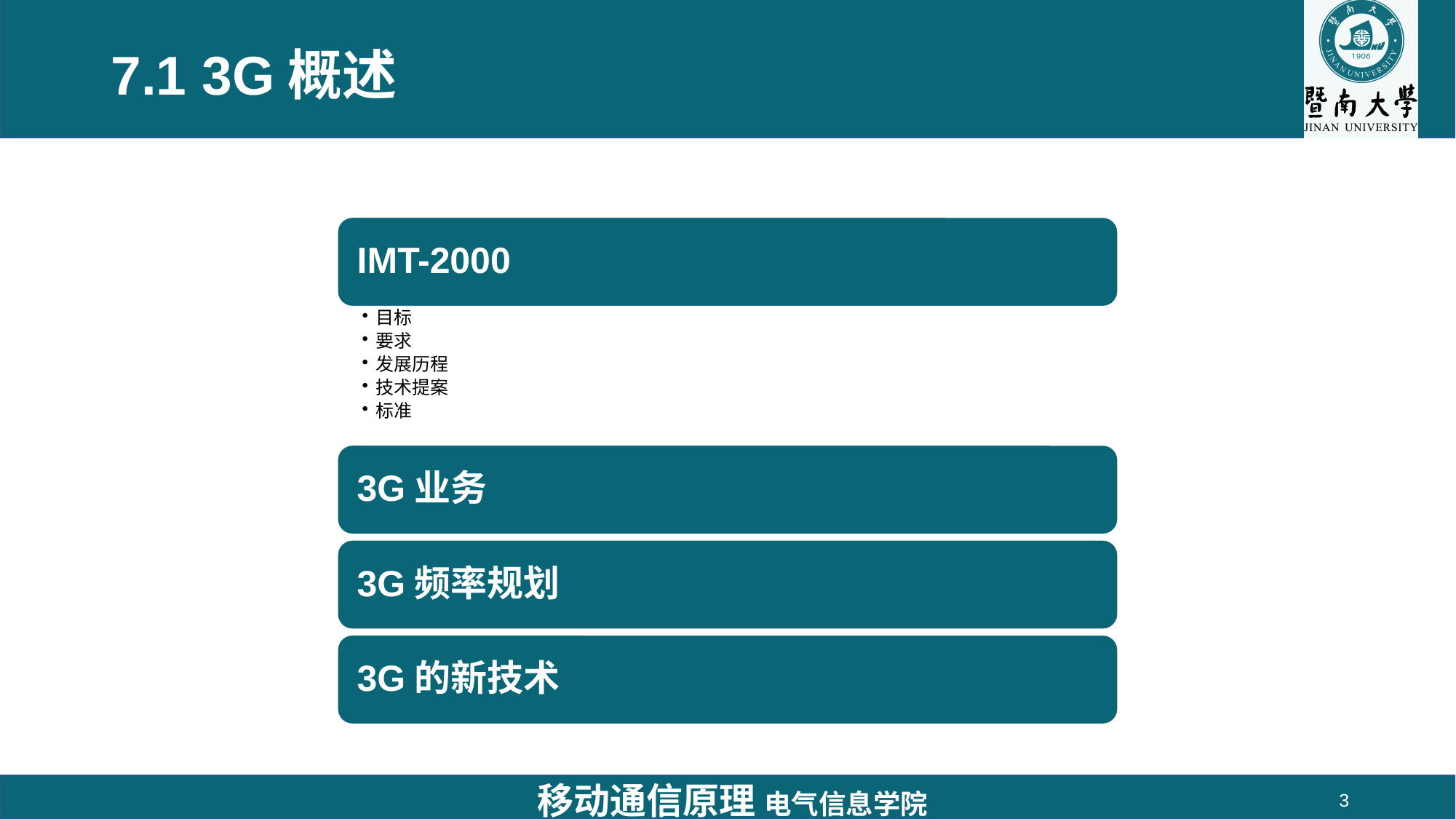

# 7.1 3G概述
IMT-2000
目标
要求
发展历程
技术提案
标准
3G业务
3G频率规划
3G的新技术
移动通信原理 电气信息学院
3